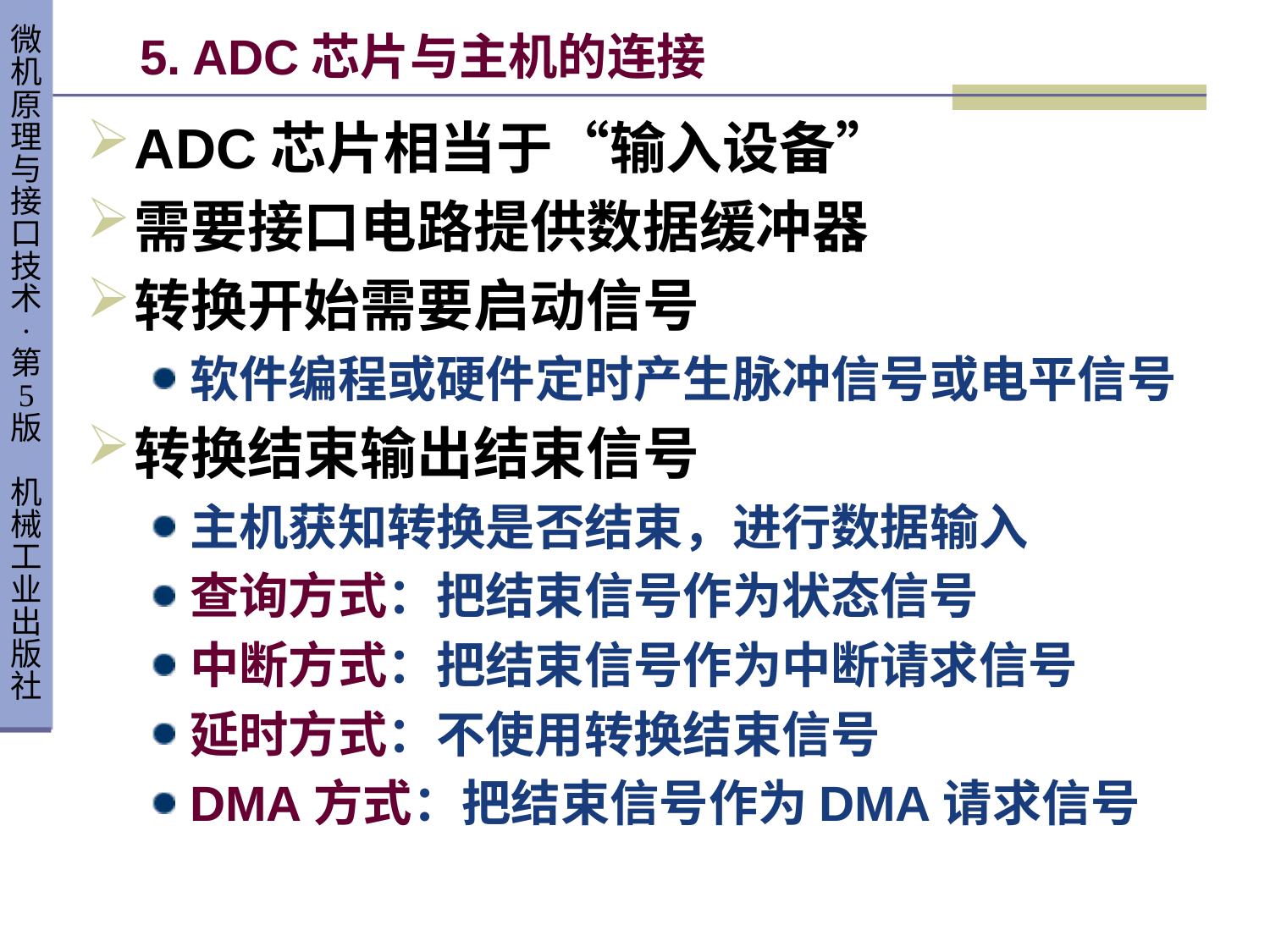

# 5. ADC芯片与主机的连接
ADC芯片相当于“输入设备”
需要接口电路提供数据缓冲器
转换开始需要启动信号
软件编程或硬件定时产生脉冲信号或电平信号
转换结束输出结束信号
主机获知转换是否结束，进行数据输入
查询方式：把结束信号作为状态信号
中断方式：把结束信号作为中断请求信号
延时方式：不使用转换结束信号
DMA方式：把结束信号作为DMA请求信号